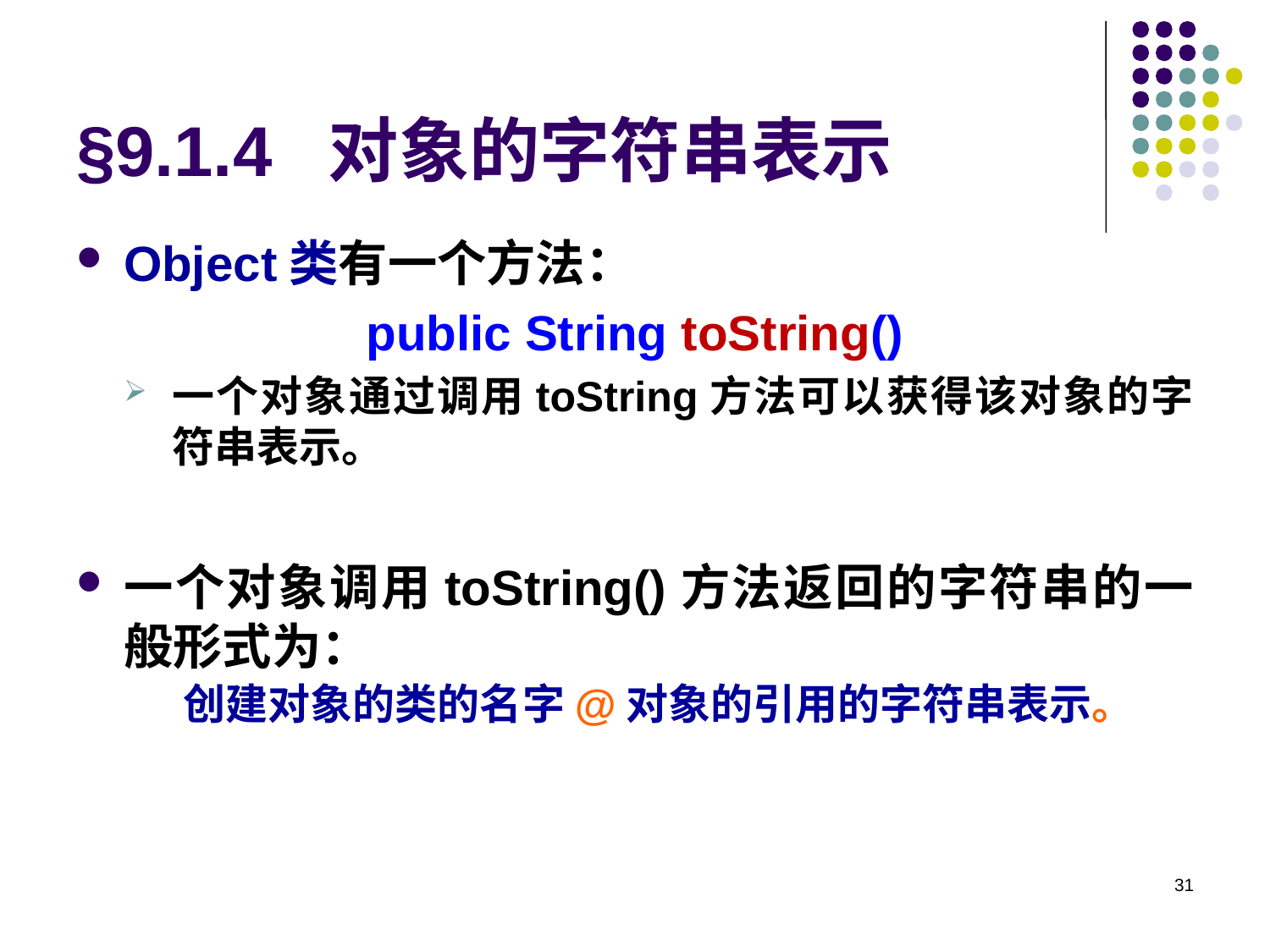

# §9.1.4  对象的字符串表示
Object类有一个方法：
public String toString()
一个对象通过调用toString方法可以获得该对象的字符串表示。

一个对象调用toString()方法返回的字符串的一般形式为：
创建对象的类的名字@对象的引用的字符串表示。

31